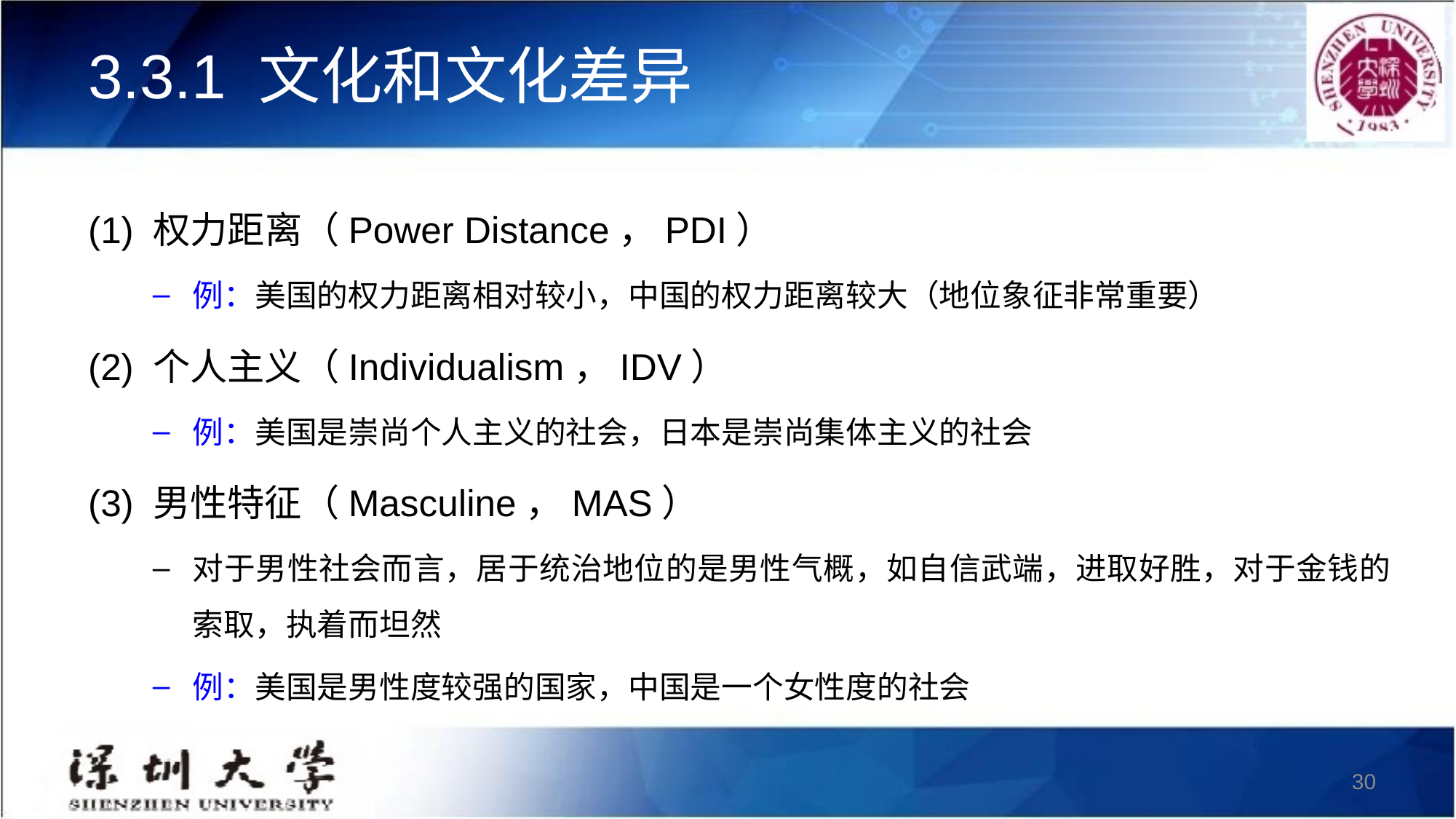

# 3.3.1 文化和文化差异
(1) 权力距离（Power Distance，PDI）
例：美国的权力距离相对较小，中国的权力距离较大（地位象征非常重要）
(2) 个人主义（Individualism，IDV）
例：美国是崇尚个人主义的社会，日本是崇尚集体主义的社会
(3) 男性特征（Masculine，MAS）
对于男性社会而言，居于统治地位的是男性气概，如自信武端，进取好胜，对于金钱的索取，执着而坦然
例：美国是男性度较强的国家，中国是一个女性度的社会
30